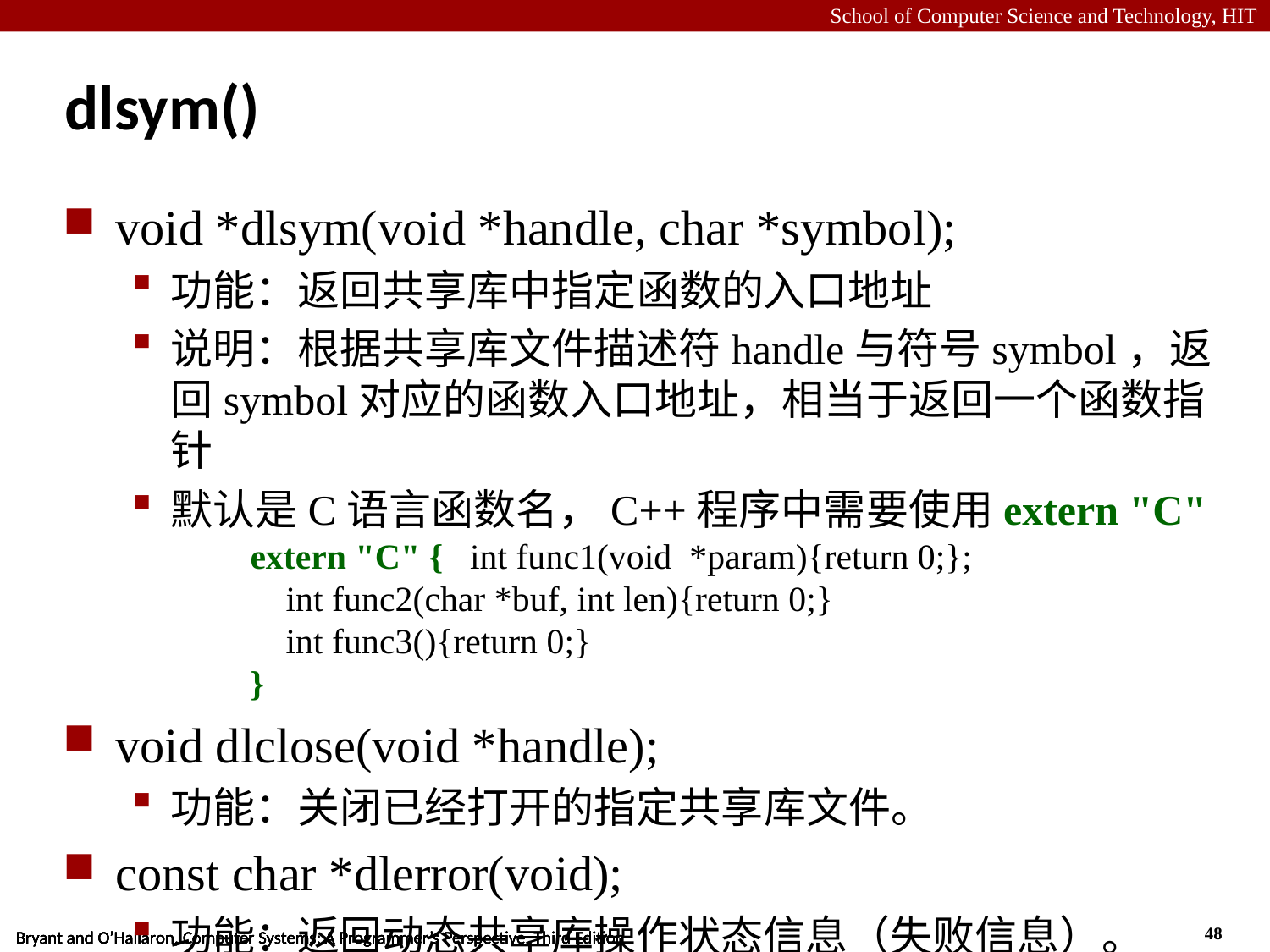

# dlsym()
void *dlsym(void *handle, char *symbol);
功能：返回共享库中指定函数的入口地址
说明：根据共享库文件描述符handle与符号symbol，返回symbol对应的函数入口地址，相当于返回一个函数指针
默认是C语言函数名，C++程序中需要使用extern "C"
extern "C" {   int func1(void  *param){return 0;};
    int func2(char *buf, int len){return 0;}
    int func3(){return 0;}
}
void dlclose(void *handle);
功能：关闭已经打开的指定共享库文件。
const char *dlerror(void);
功能：返回动态共享库操作状态信息（失败信息）。